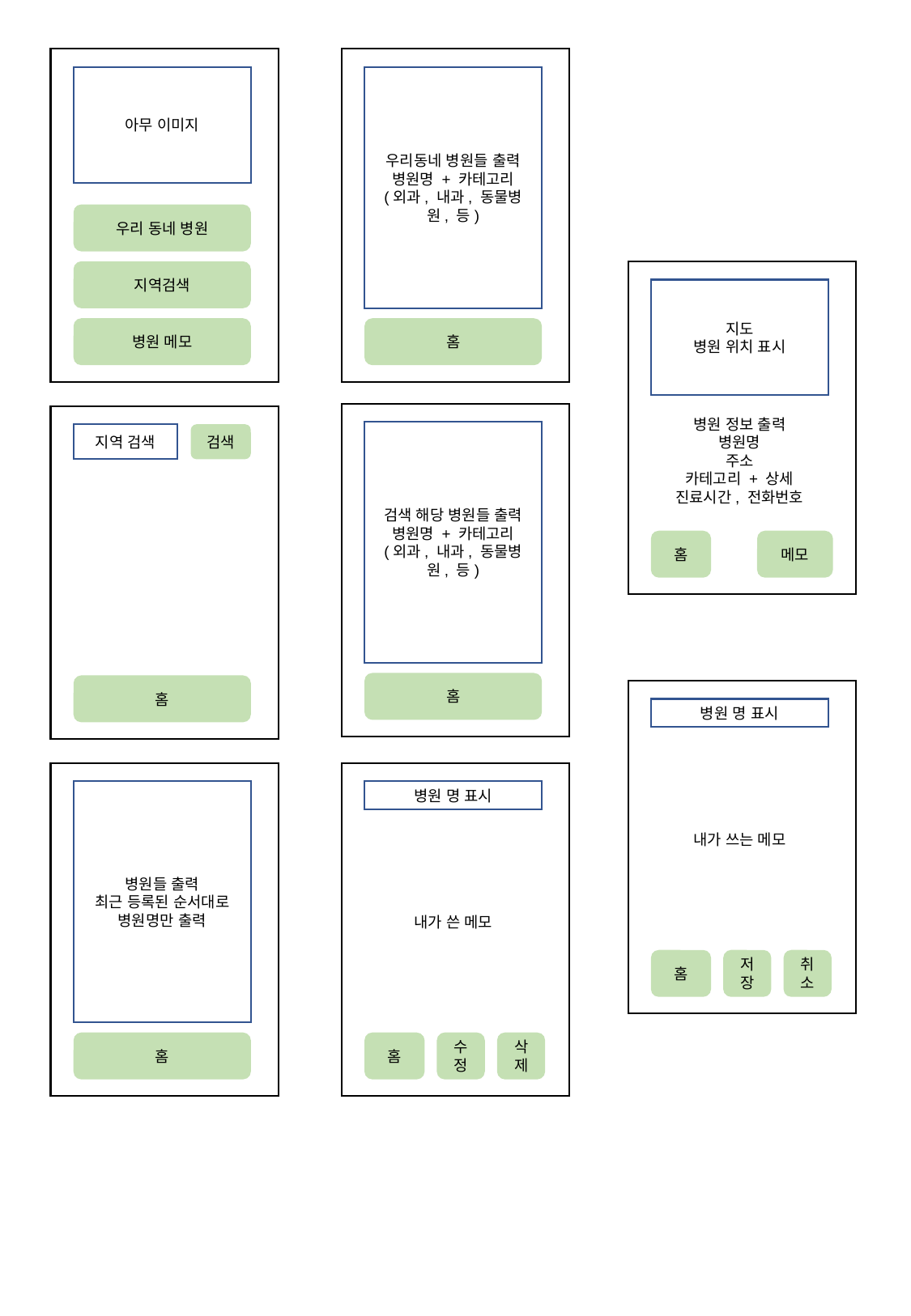

아무 이미지
우리 동네 병원
지역검색
병원 메모

우리동네 병원들 출력
병원명 + 카테고리
(외과, 내과, 동물병원, 등)
홈

지도
병원 위치 표시
홈
메모
병원 정보 출력
병원명
주소
카테고리 + 상세
진료시간, 전화번호

검색 해당 병원들 출력
병원명 + 카테고리
(외과, 내과, 동물병원, 등)
홈

지역 검색
홈
검색

병원 명 표시
홈
내가 쓰는 메모
취소
저장

병원 명 표시
홈
내가 쓴 메모
삭제
수정

병원들 출력
최근 등록된 순서대로 병원명만 출력
홈